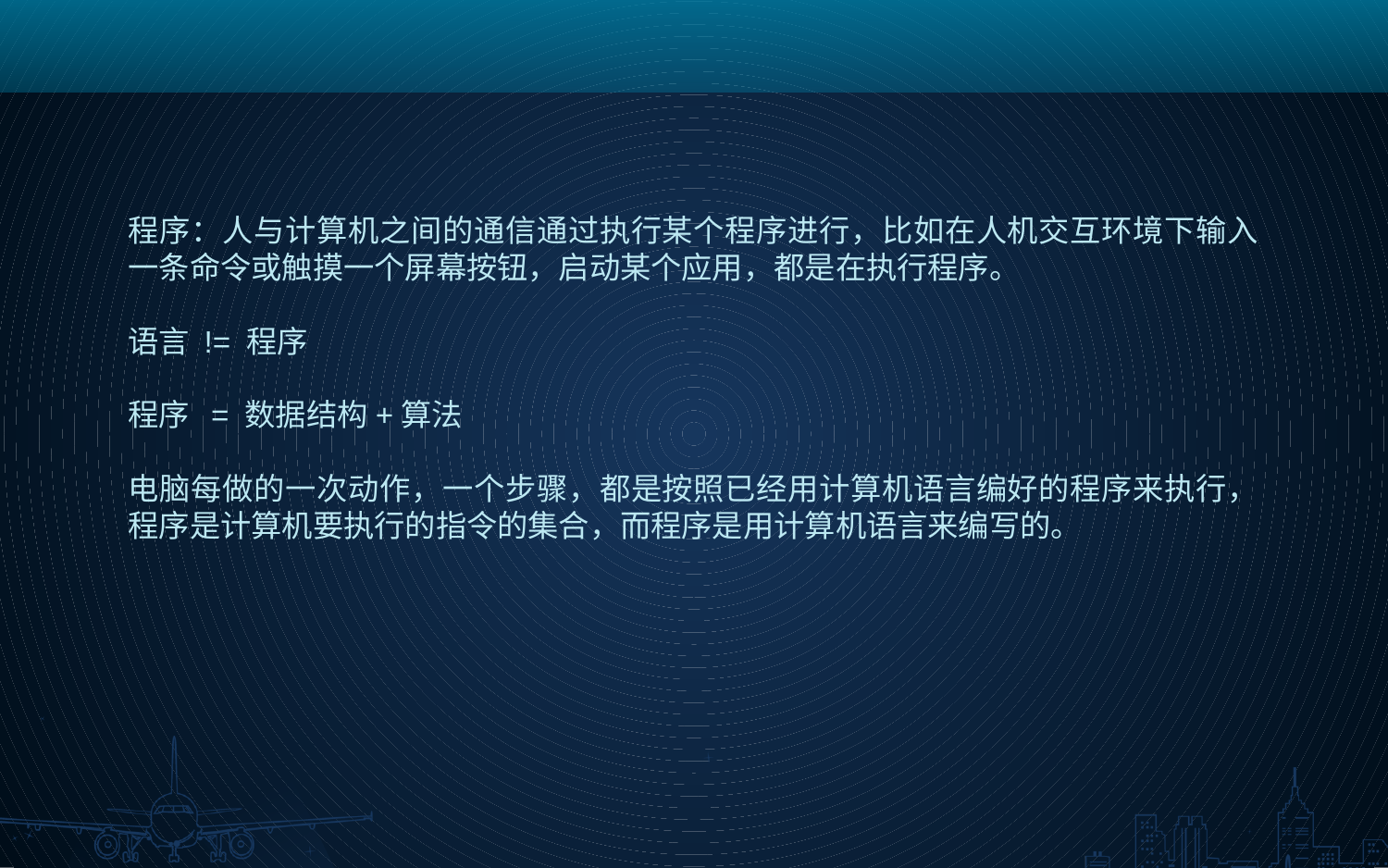

程序：人与计算机之间的通信通过执行某个程序进行，比如在人机交互环境下输入一条命令或触摸一个屏幕按钮，启动某个应用，都是在执行程序。

语言 != 程序

程序  = 数据结构+算法

电脑每做的一次动作，一个步骤，都是按照已经用计算机语言编好的程序来执行，程序是计算机要执行的指令的集合，而程序是用计算机语言来编写的。